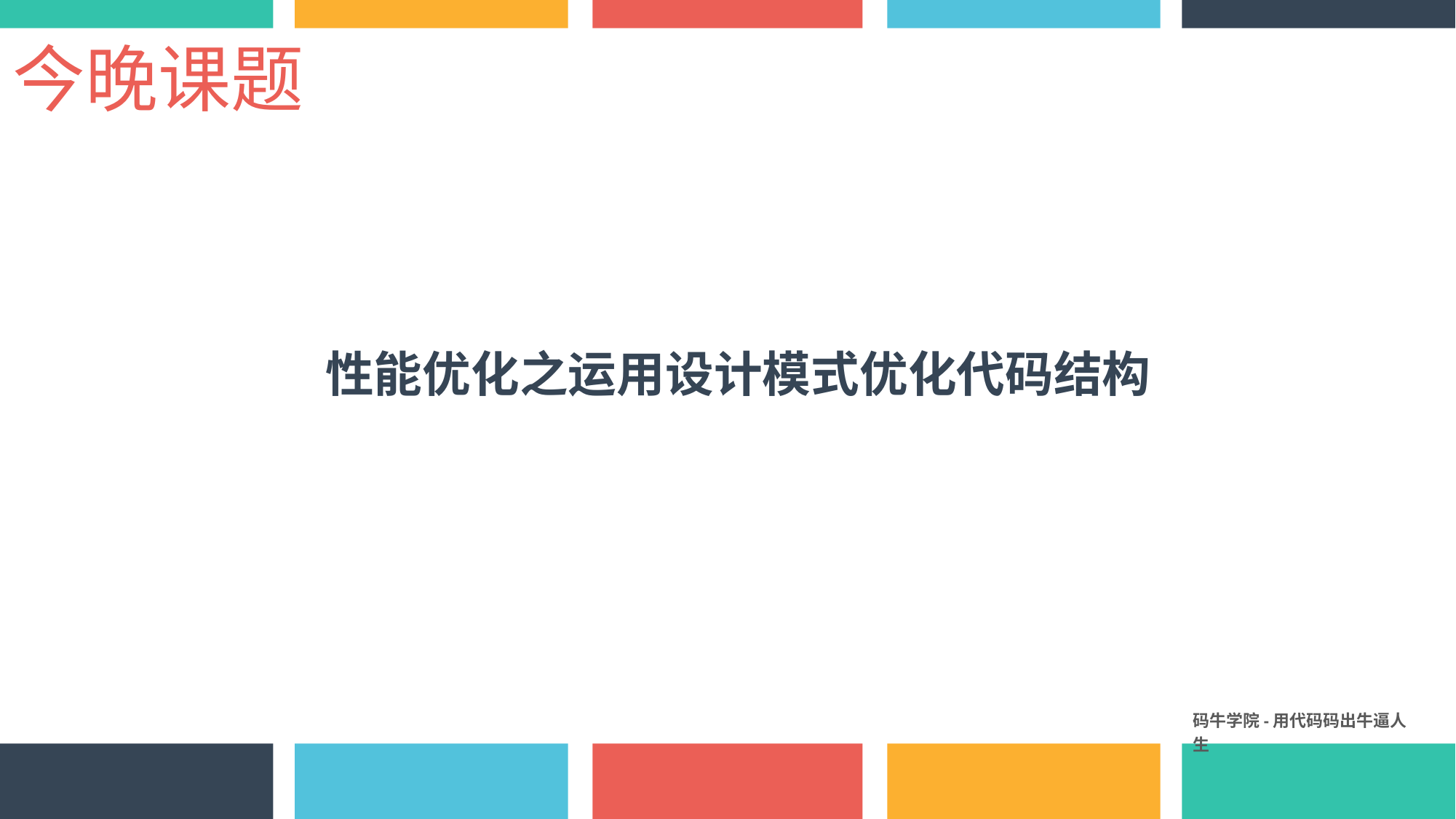

今晚课题
性能优化之运用设计模式优化代码结构
码牛学院-用代码码出牛逼人生